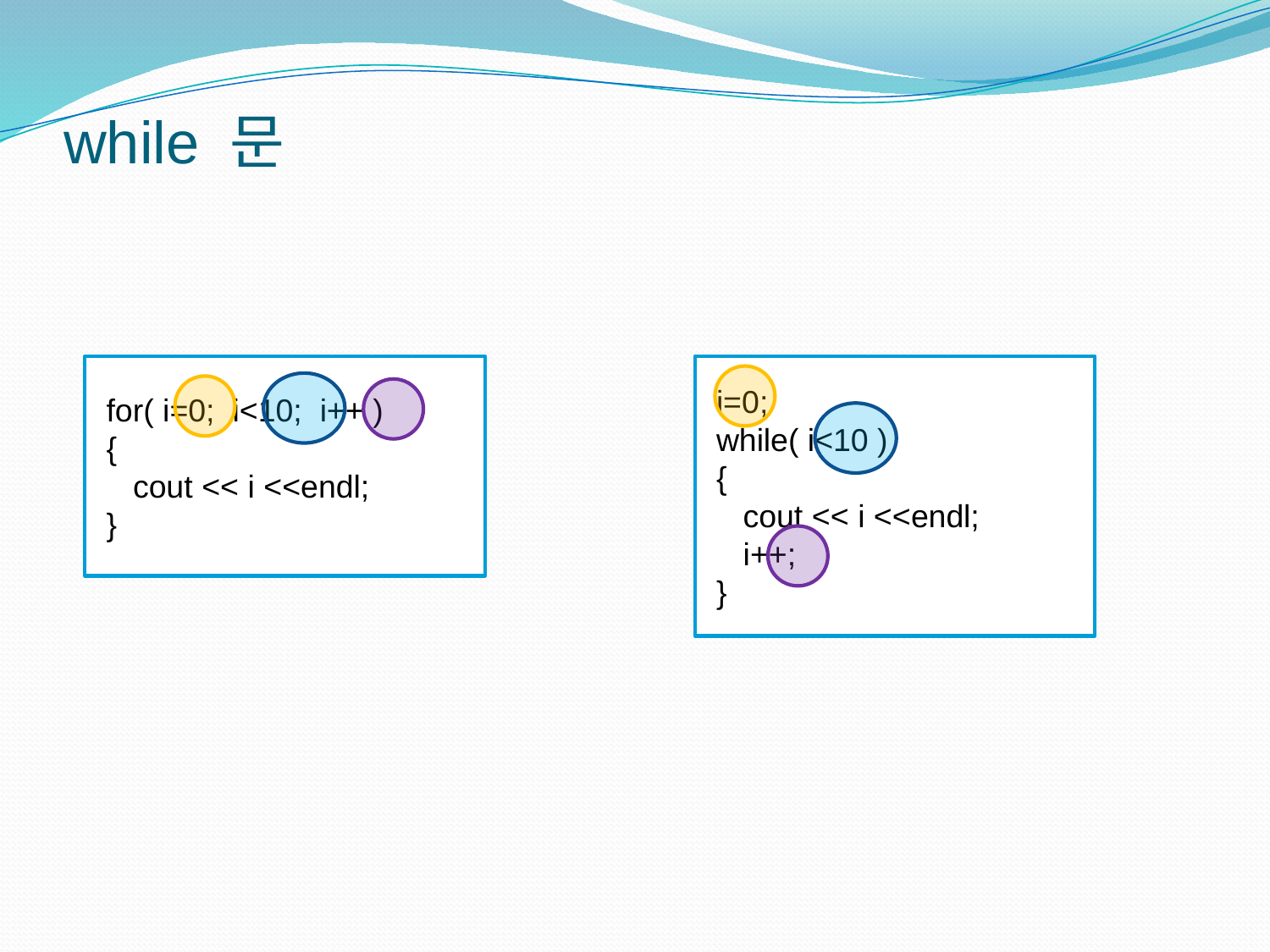

# while 문

 for( i=0;  i<10;  i++ )
 {
    cout << i <<endl;
 }
 i=0;
 while( i<10 )
 {
    cout << i <<endl;
    i++;
 }